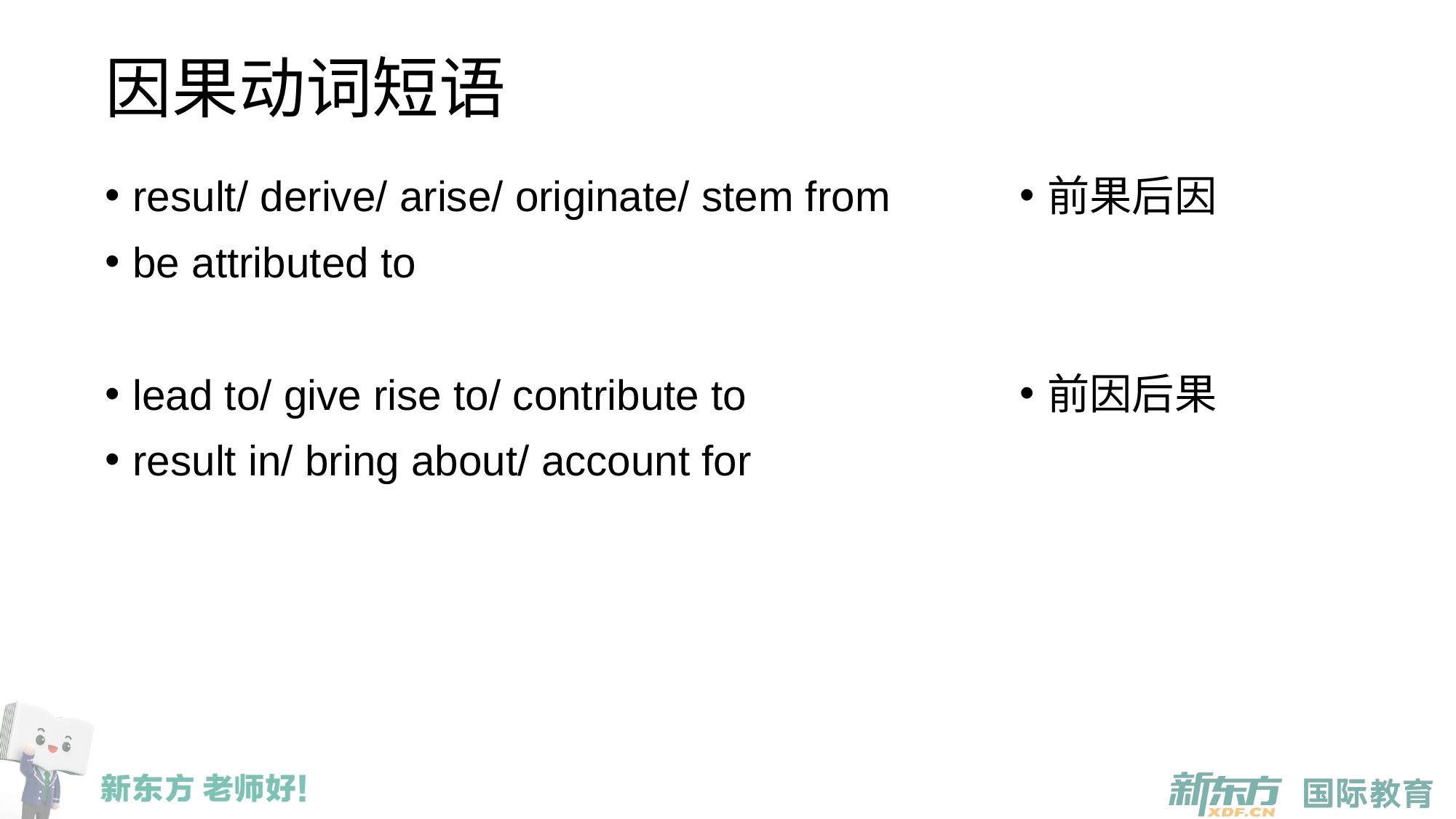

# 因果动词短语
前果后因

前因后果
result/ derive/ arise/ originate/ stem from
be attributed to

lead to/ give rise to/ contribute to
result in/ bring about/ account for